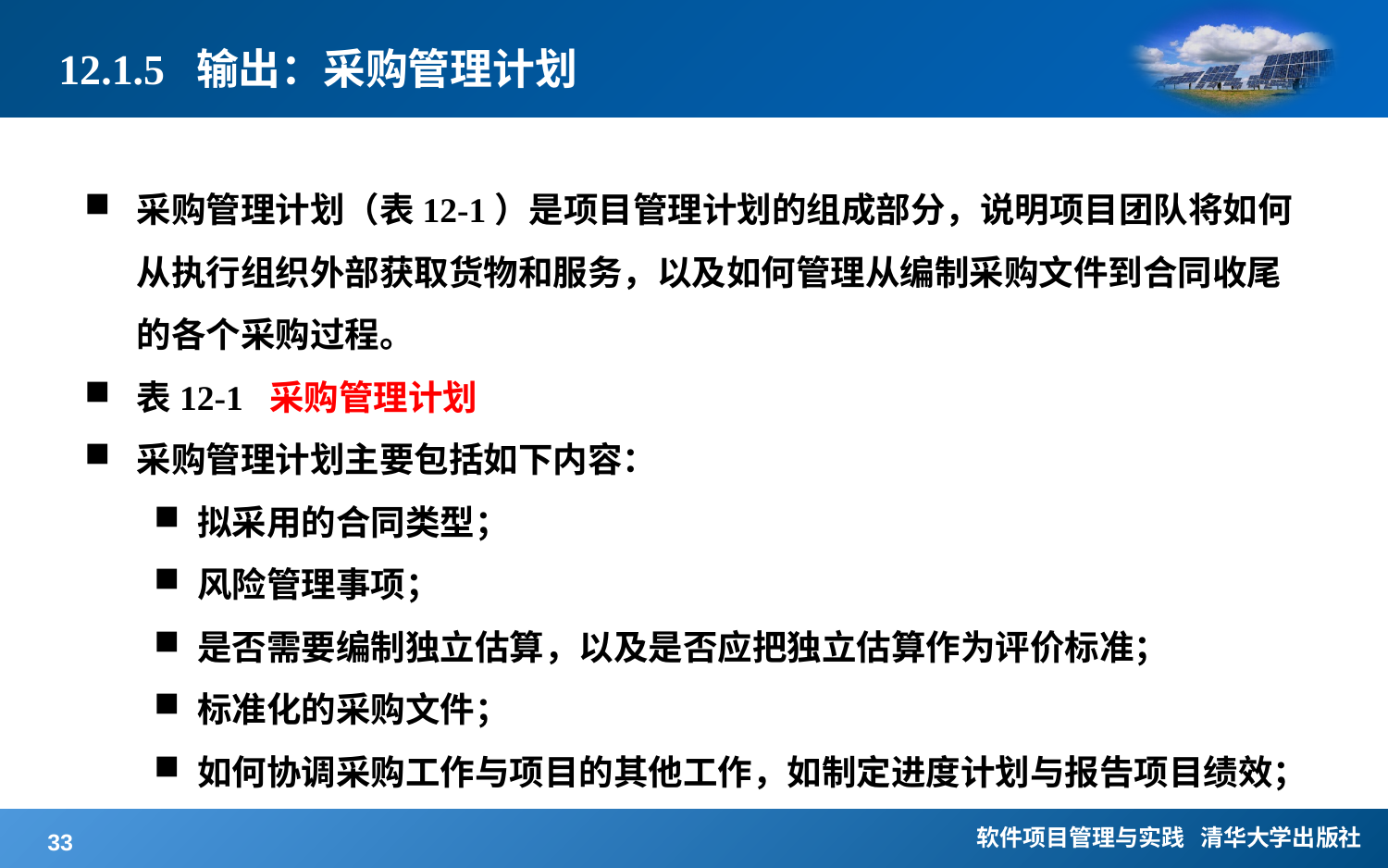

# 12.1.5  输出：采购管理计划
采购管理计划（表12-1）是项目管理计划的组成部分，说明项目团队将如何从执行组织外部获取货物和服务，以及如何管理从编制采购文件到合同收尾的各个采购过程。
表12-1  采购管理计划
采购管理计划主要包括如下内容：
拟采用的合同类型；
风险管理事项；
是否需要编制独立估算，以及是否应把独立估算作为评价标准；
标准化的采购文件；
如何协调采购工作与项目的其他工作，如制定进度计划与报告项目绩效；